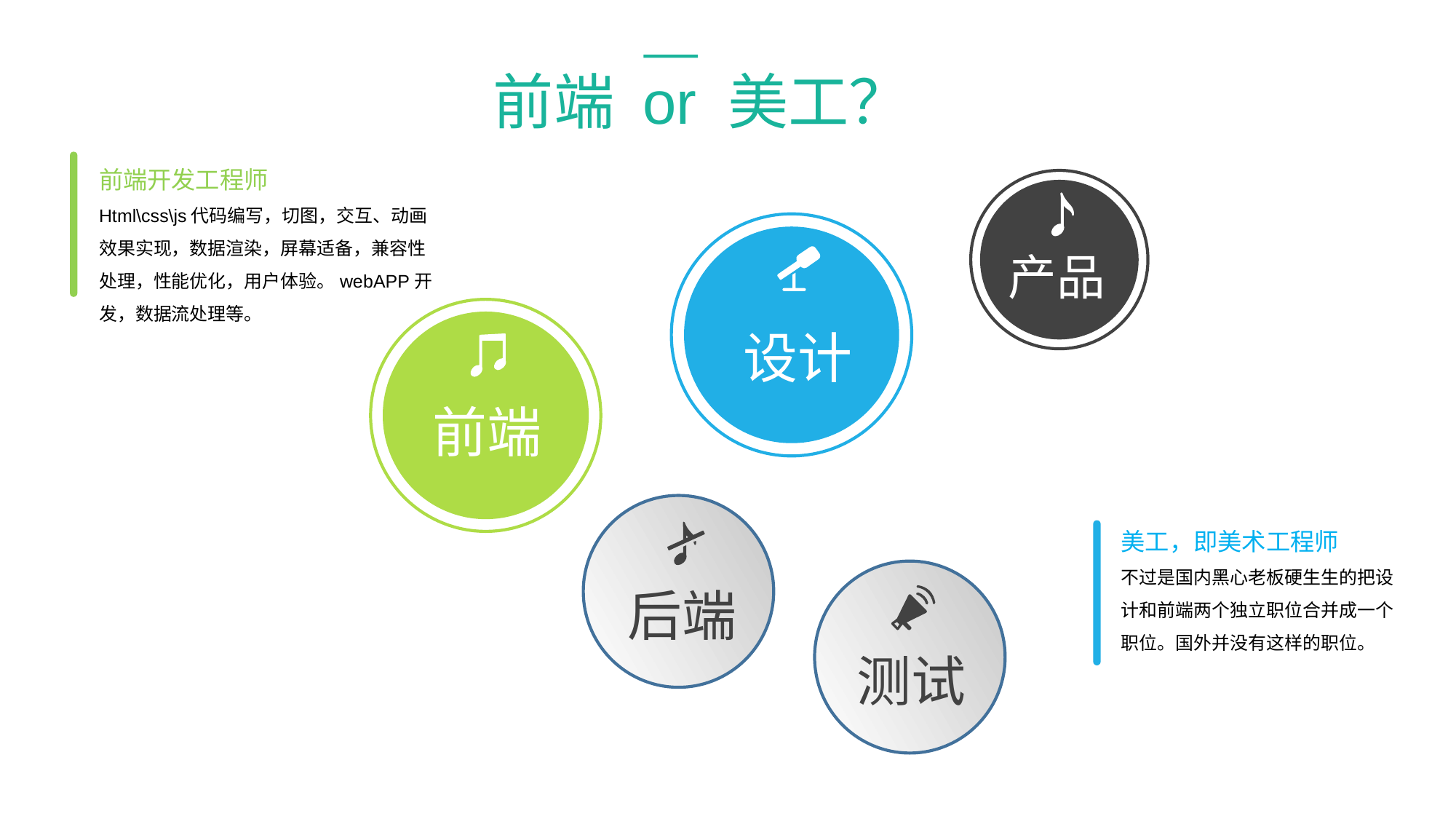

前端 or 美工？
前端开发工程师
Html\css\js代码编写，切图，交互、动画效果实现，数据渲染，屏幕适备，兼容性处理，性能优化，用户体验。webAPP开发，数据流处理等。

产品

设计

前端

美工，即美术工程师
不过是国内黑心老板硬生生的把设计和前端两个独立职位合并成一个职位。国外并没有这样的职位。

后端

测试